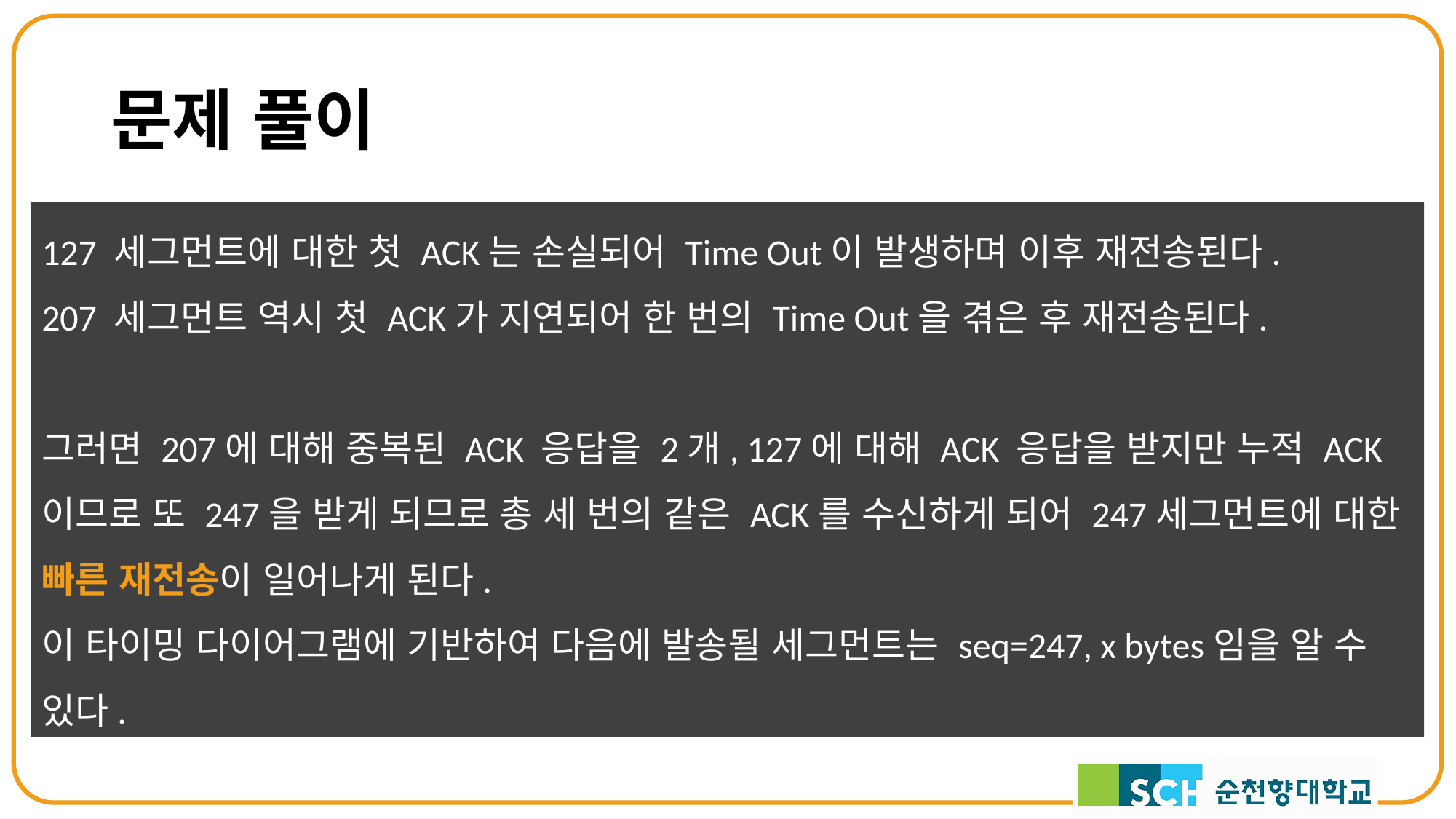

# 문제 풀이
127 세그먼트에 대한 첫 ACK는 손실되어 Time Out이 발생하며 이후 재전송된다.
207 세그먼트 역시 첫 ACK가 지연되어 한 번의 Time Out을 겪은 후 재전송된다.

그러면 207에 대해 중복된 ACK 응답을 2개, 127에 대해 ACK 응답을 받지만 누적 ACK이므로 또 247을 받게 되므로 총 세 번의 같은 ACK를 수신하게 되어 247세그먼트에 대한 빠른 재전송이 일어나게 된다.
이 타이밍 다이어그램에 기반하여 다음에 발송될 세그먼트는 seq=247, x bytes임을 알 수 있다.